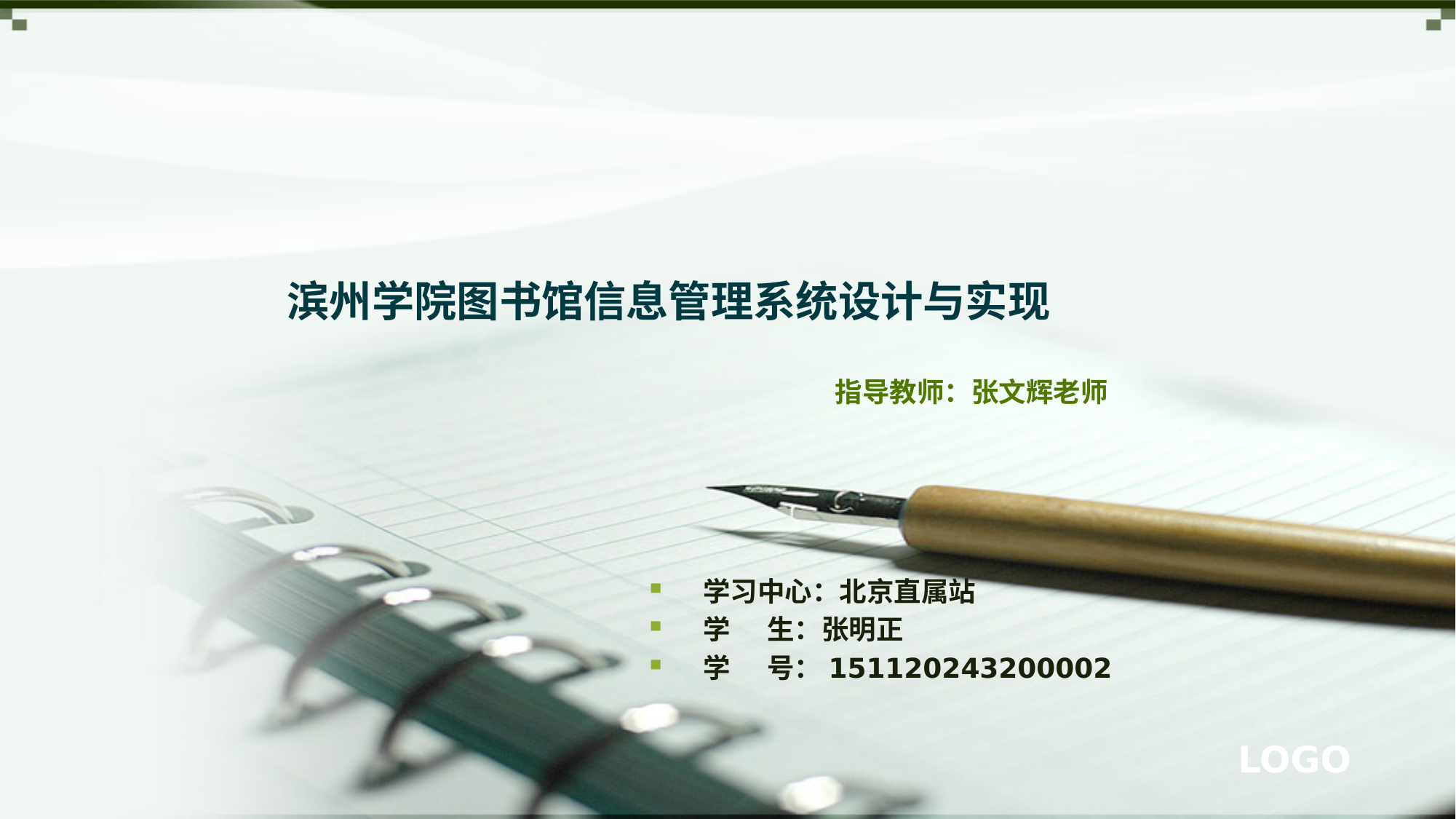

滨州学院图书馆信息管理系统设计与实现
指导教师：张文辉老师

学习中心：北京直属站
学      生：张明正
学      号：151120243200002